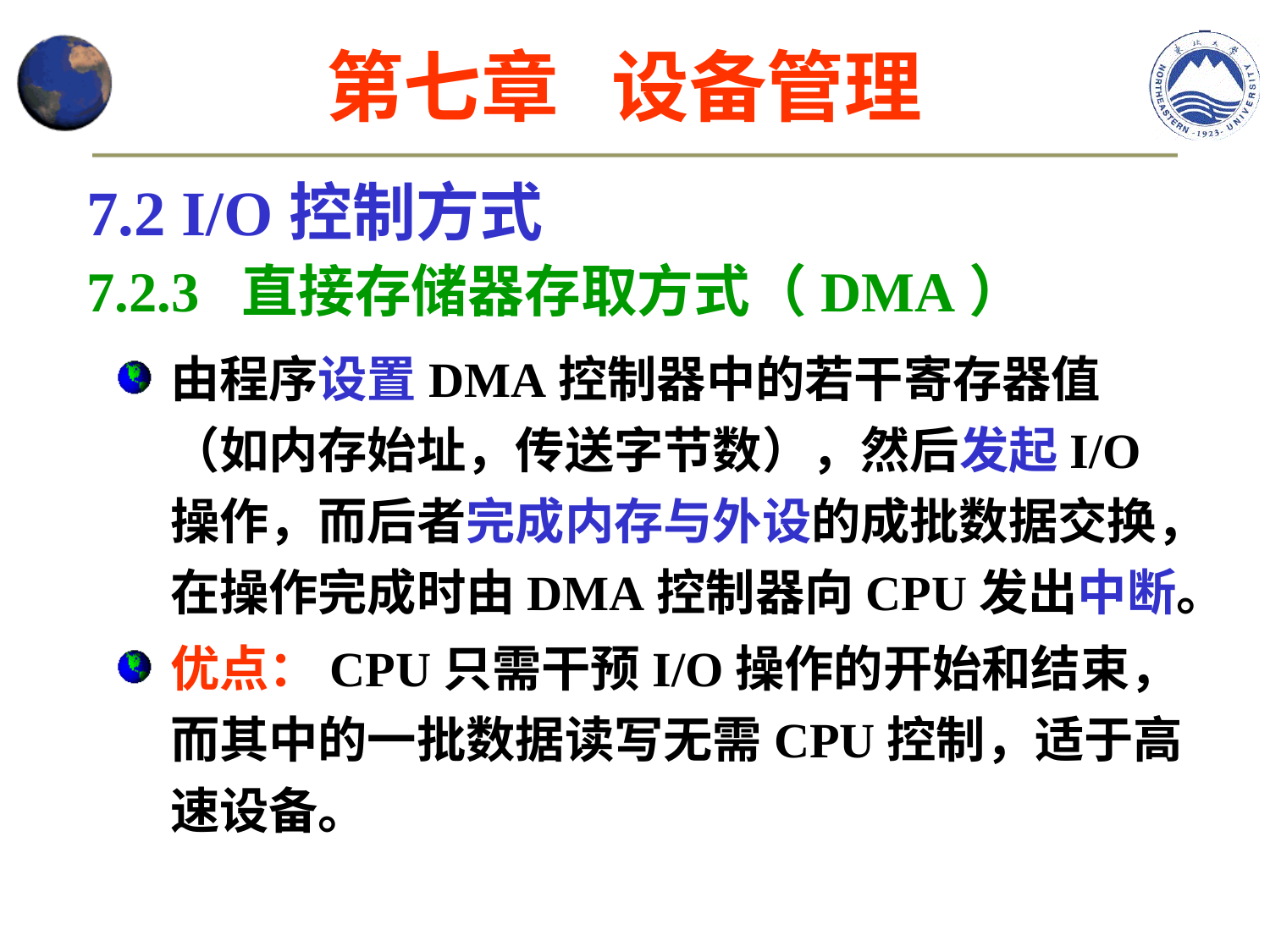

第七章   设备管理
7.2 I/O控制方式
7.2.3  直接存储器存取方式（DMA）
由程序设置DMA控制器中的若干寄存器值（如内存始址，传送字节数），然后发起I/O操作，而后者完成内存与外设的成批数据交换，在操作完成时由DMA控制器向CPU发出中断。
优点：CPU只需干预I/O操作的开始和结束，而其中的一批数据读写无需CPU控制，适于高速设备。